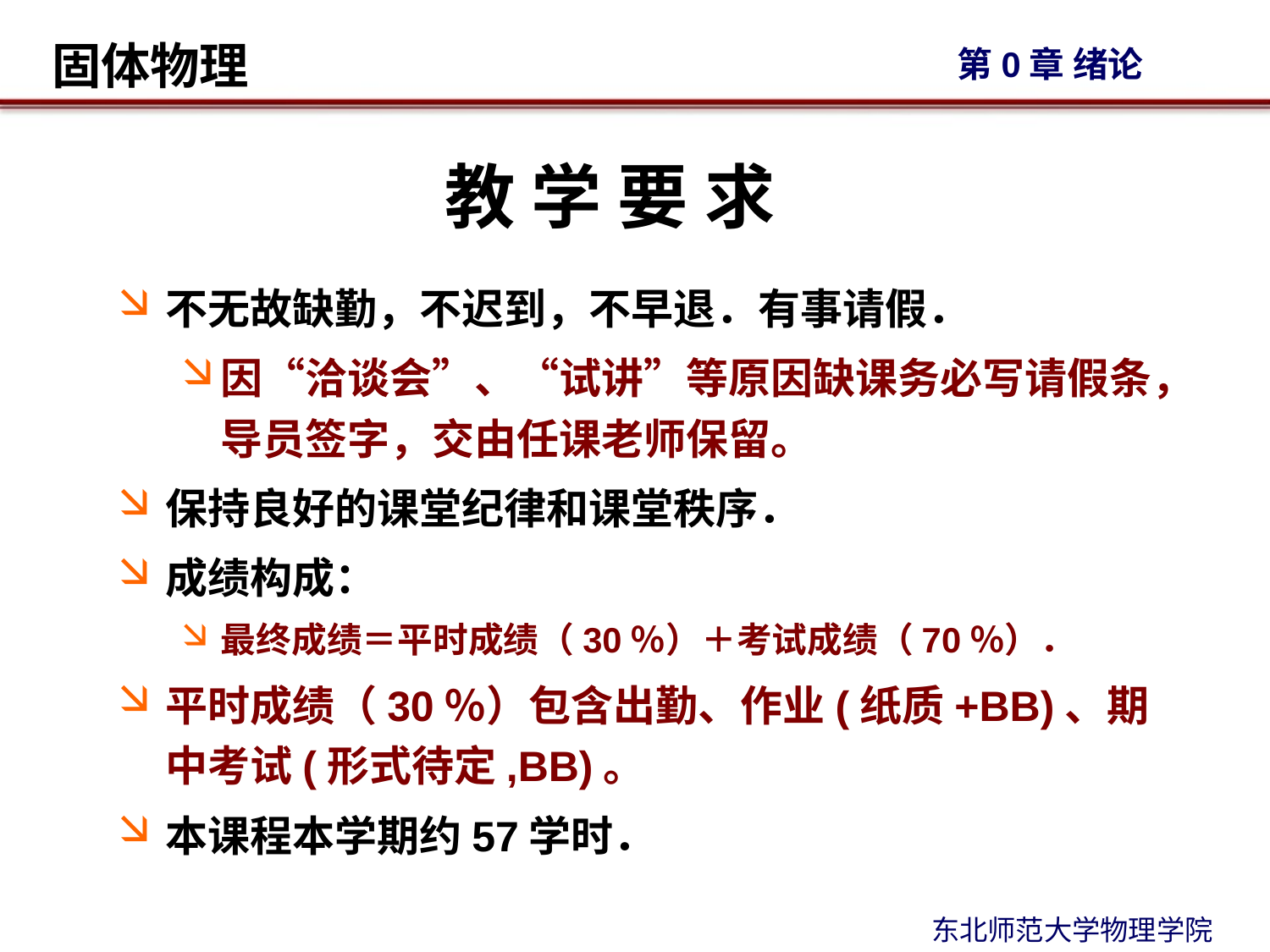

教 学 要 求
不无故缺勤，不迟到，不早退．有事请假．
因“洽谈会”、“试讲”等原因缺课务必写请假条，导员签字，交由任课老师保留。
保持良好的课堂纪律和课堂秩序．
成绩构成：
最终成绩＝平时成绩（30％）＋考试成绩（70％）．
平时成绩（30％）包含出勤、作业(纸质+BB)、期中考试(形式待定,BB)。
本课程本学期约57学时．